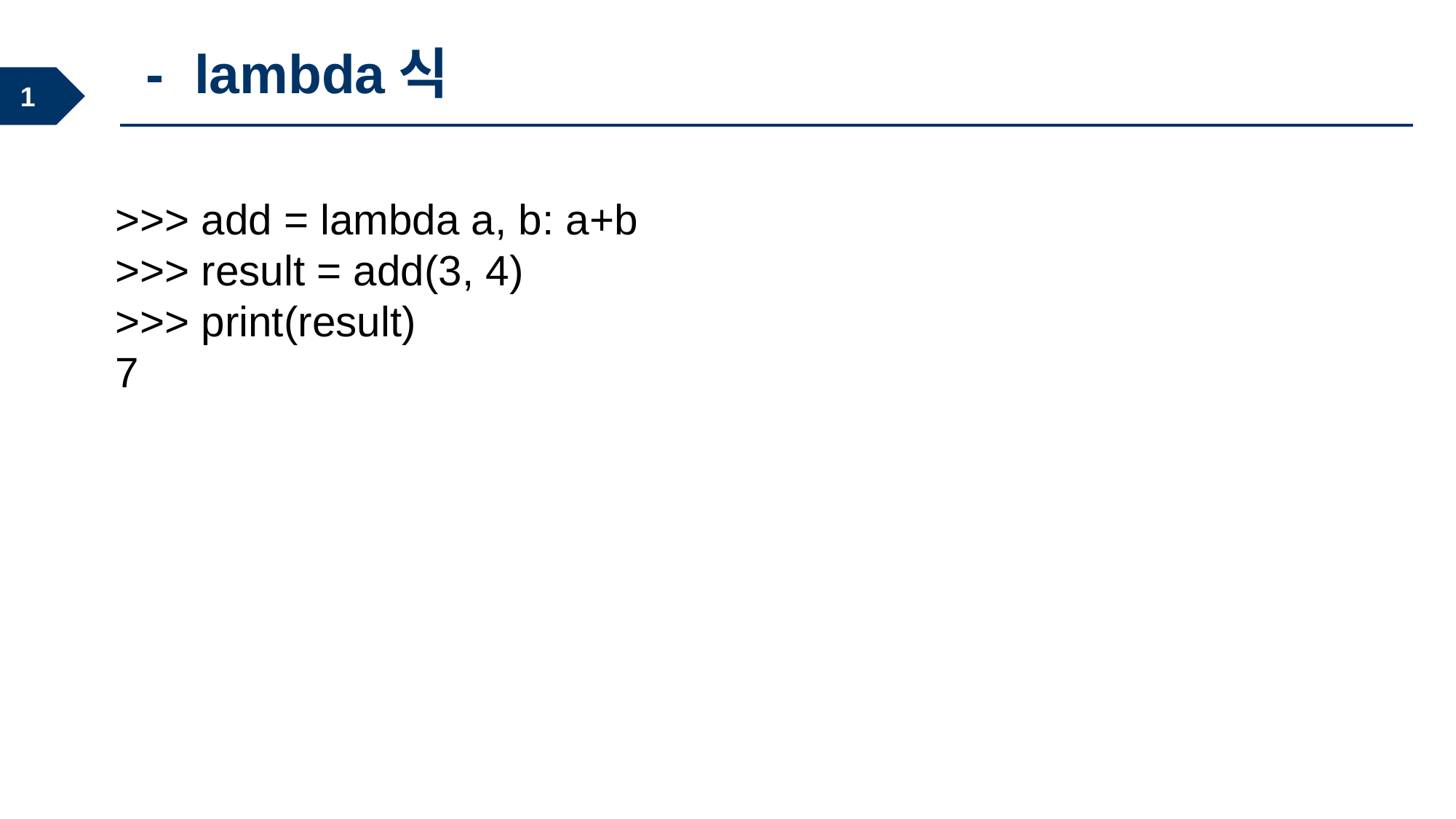

-  lambda식

>>> add = lambda a, b: a+b
>>> result = add(3, 4)
>>> print(result)
7